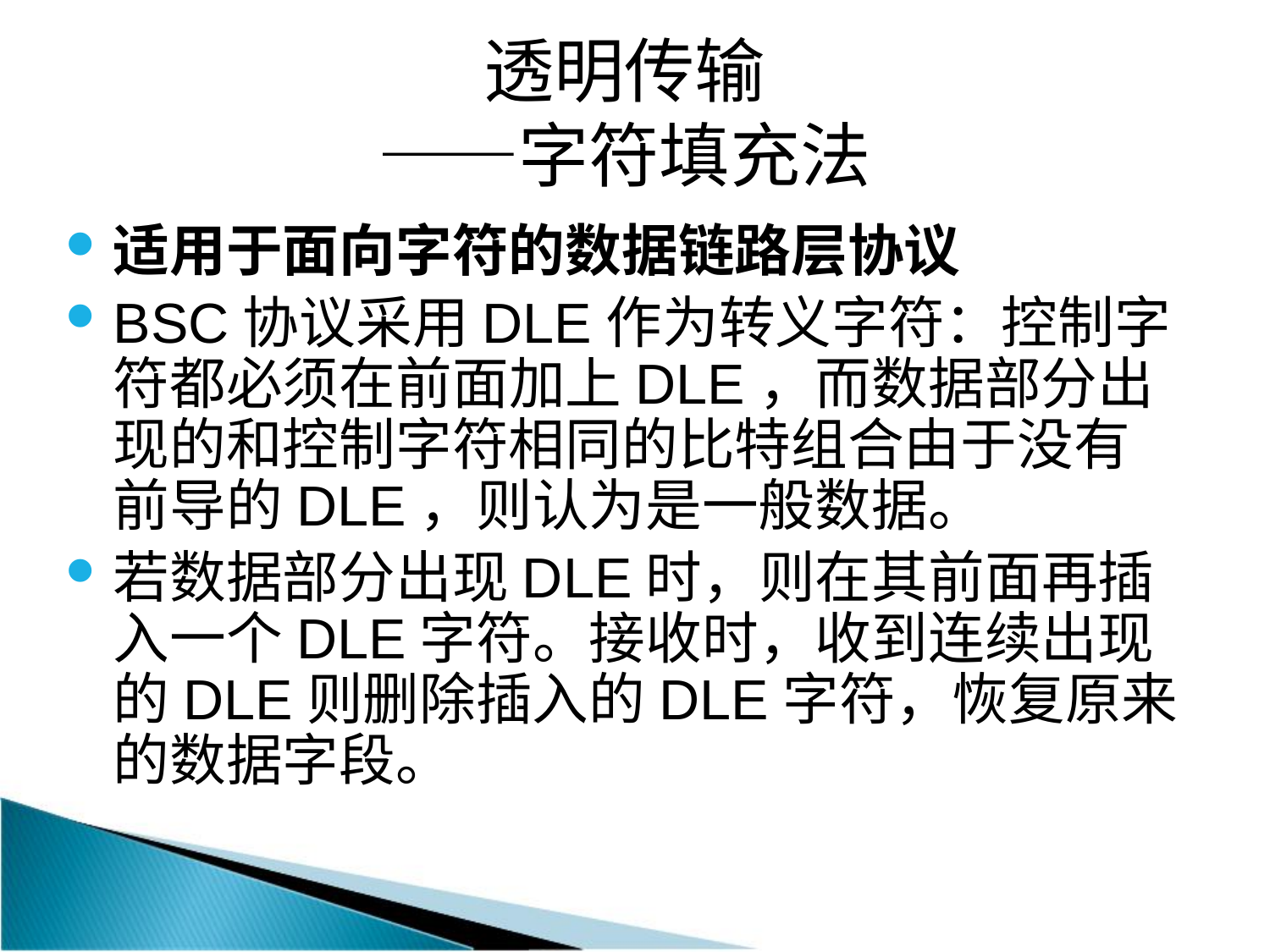

透明传输
——字符填充法
适用于面向字符的数据链路层协议
BSC协议采用DLE作为转义字符：控制字符都必须在前面加上DLE，而数据部分出现的和控制字符相同的比特组合由于没有前导的DLE，则认为是一般数据。
若数据部分出现DLE时，则在其前面再插入一个DLE字符。接收时，收到连续出现的DLE则删除插入的DLE字符，恢复原来的数据字段。